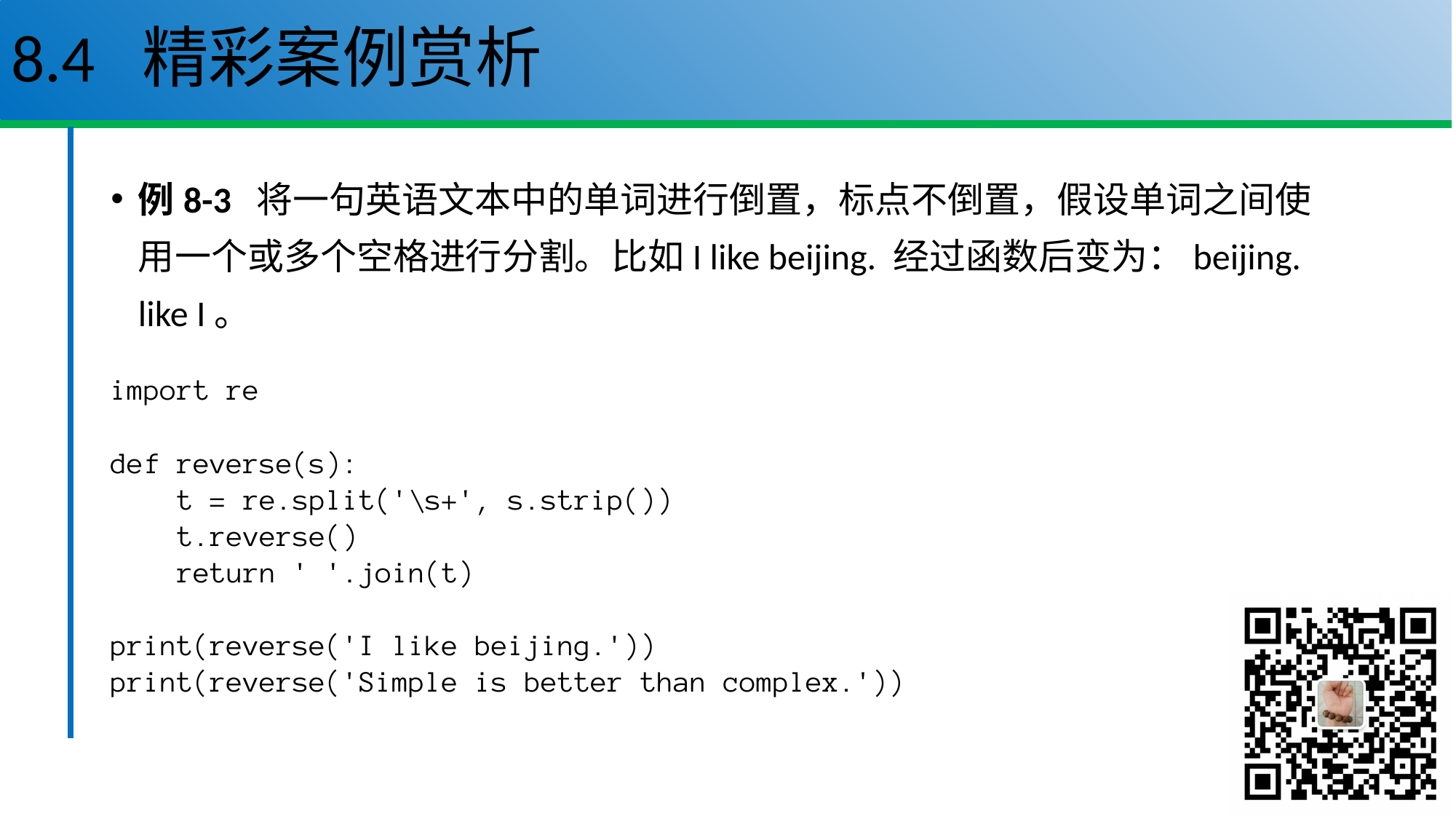

# 8.4  精彩案例赏析
例8-3  将一句英语文本中的单词进行倒置，标点不倒置，假设单词之间使用一个或多个空格进行分割。比如I like beijing. 经过函数后变为：beijing. like I。

import re

def reverse(s):
    t = re.split('\s+', s.strip())
    t.reverse()
    return ' '.join(t)

print(reverse('I like beijing.'))
print(reverse('Simple is better than complex.'))
26